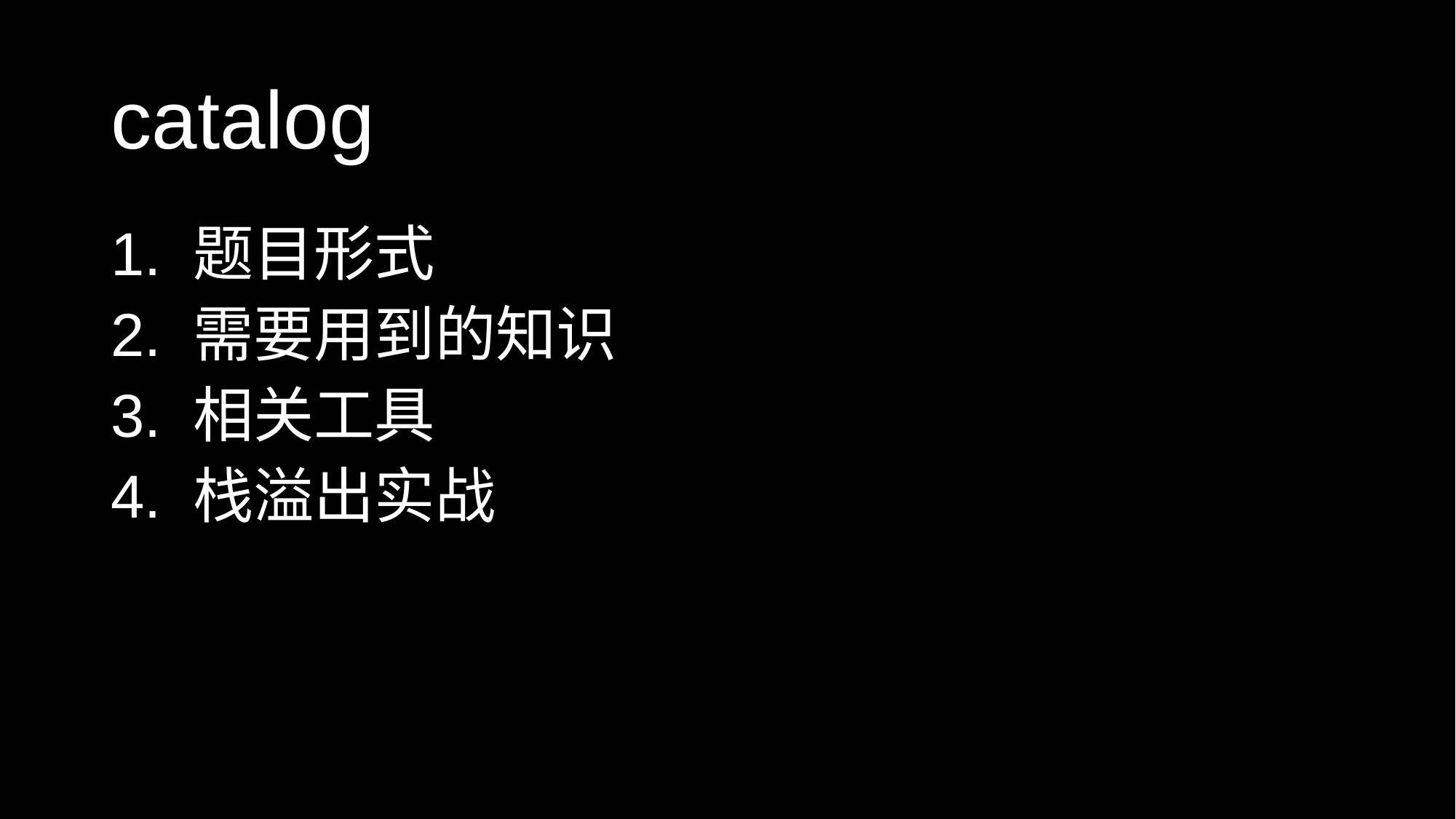

# catalog
1. 题目形式
2. 需要用到的知识
3. 相关工具
4. 栈溢出实战